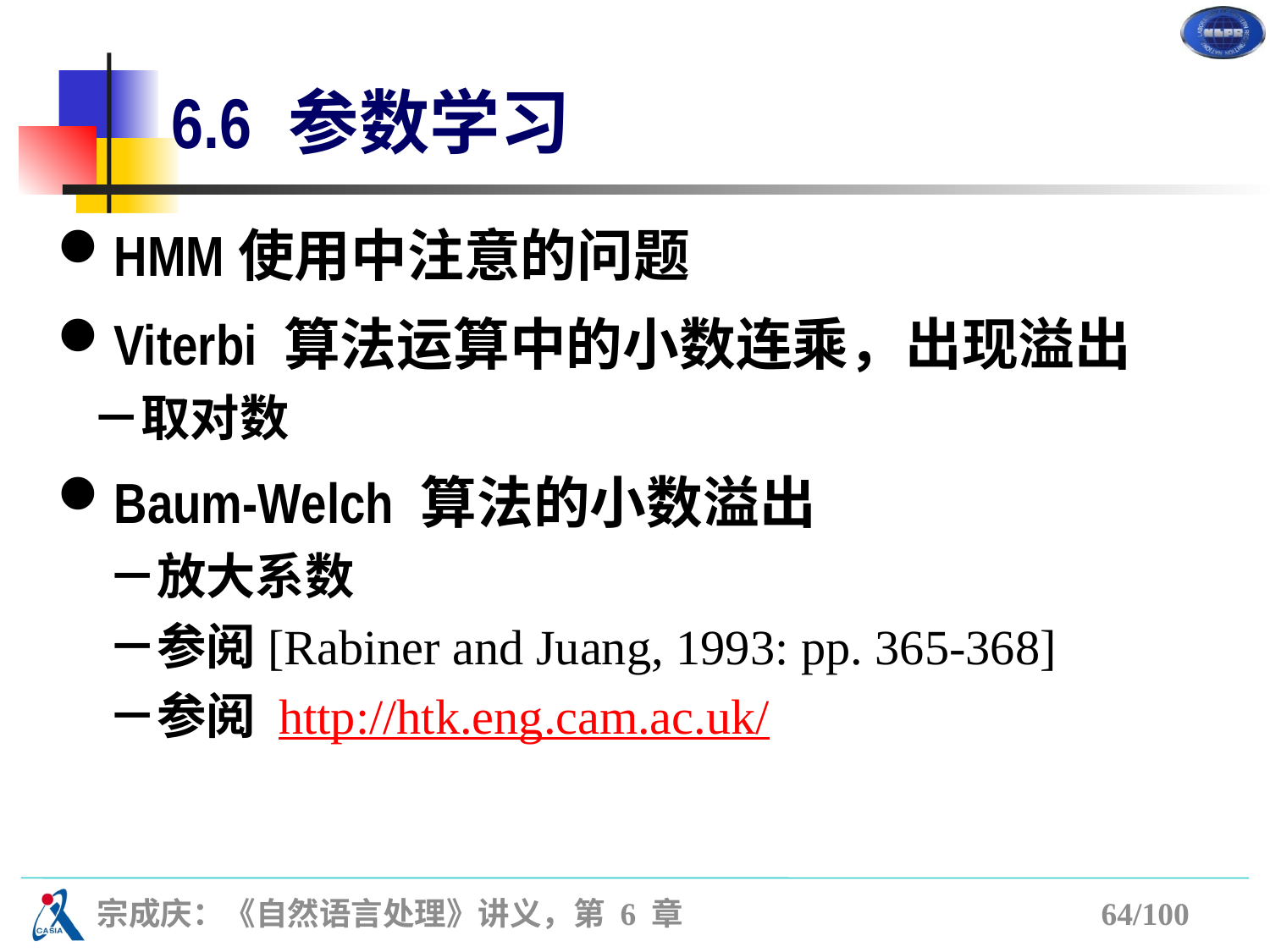

# 6.6 参数学习
HMM使用中注意的问题
Viterbi 算法运算中的小数连乘，出现溢出
  －取对数
Baum-Welch 算法的小数溢出
－放大系数
－参阅[Rabiner and Juang, 1993: pp. 365-368]
－参阅 http://htk.eng.cam.ac.uk/